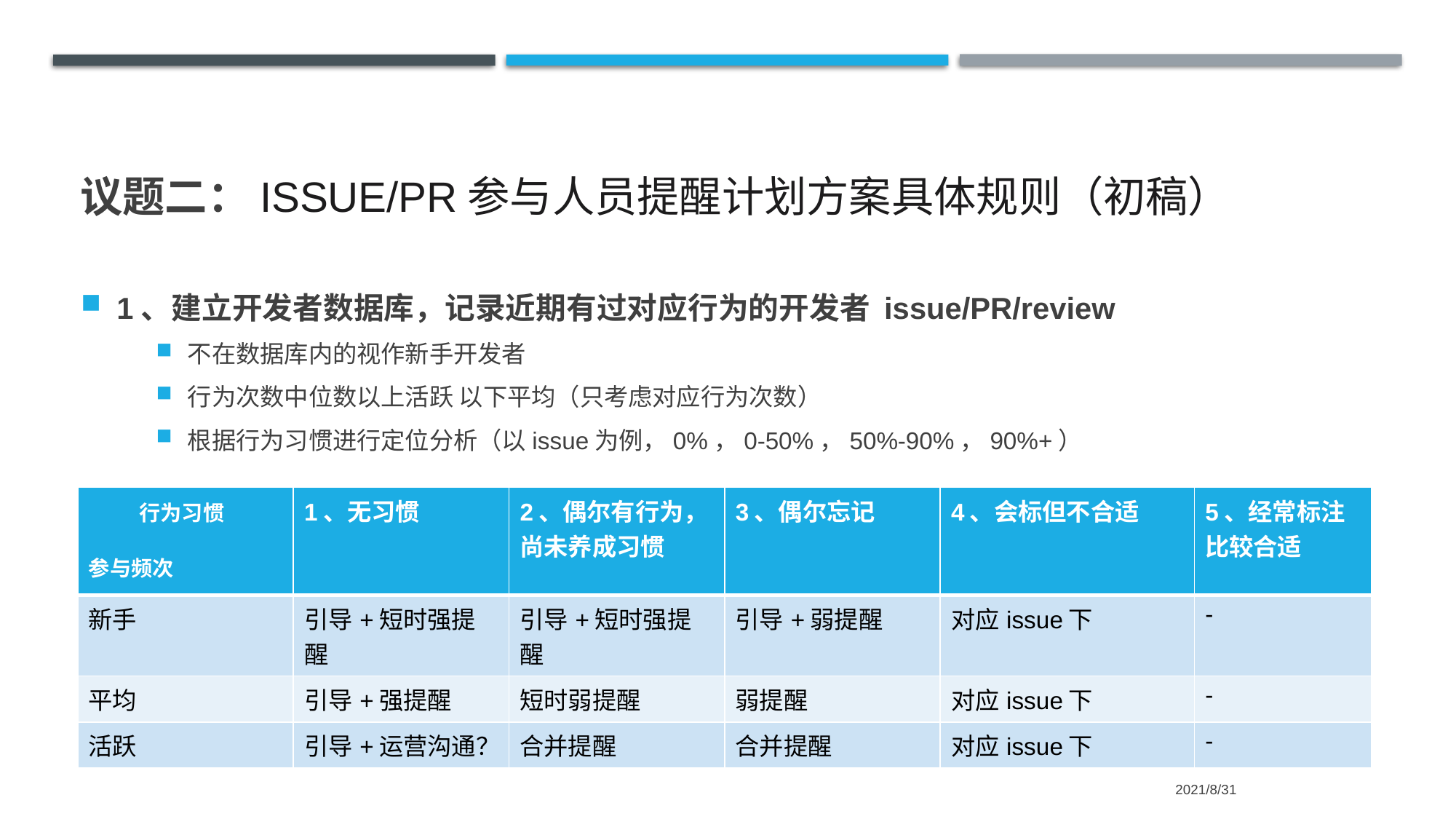

# 议题二：issue/PR参与人员提醒计划方案具体规则（初稿）
1、建立开发者数据库，记录近期有过对应行为的开发者 issue/PR/review
不在数据库内的视作新手开发者
行为次数中位数以上活跃 以下平均（只考虑对应行为次数）
根据行为习惯进行定位分析（以issue为例，0%，0-50%，50%-90%，90%+）
| 行为习惯 参与频次 | 1、无习惯 | 2、偶尔有行为，尚未养成习惯 | 3、偶尔忘记 | 4、会标但不合适 | 5、经常标注比较合适 |
| --- | --- | --- | --- | --- | --- |
| 新手 | 引导+短时强提醒 | 引导+短时强提醒 | 引导+弱提醒 | 对应issue下 | - |
| 平均 | 引导+强提醒 | 短时弱提醒 | 弱提醒 | 对应issue下 | - |
| 活跃 | 引导+运营沟通？ | 合并提醒 | 合并提醒 | 对应issue下 | - |
2021/8/31